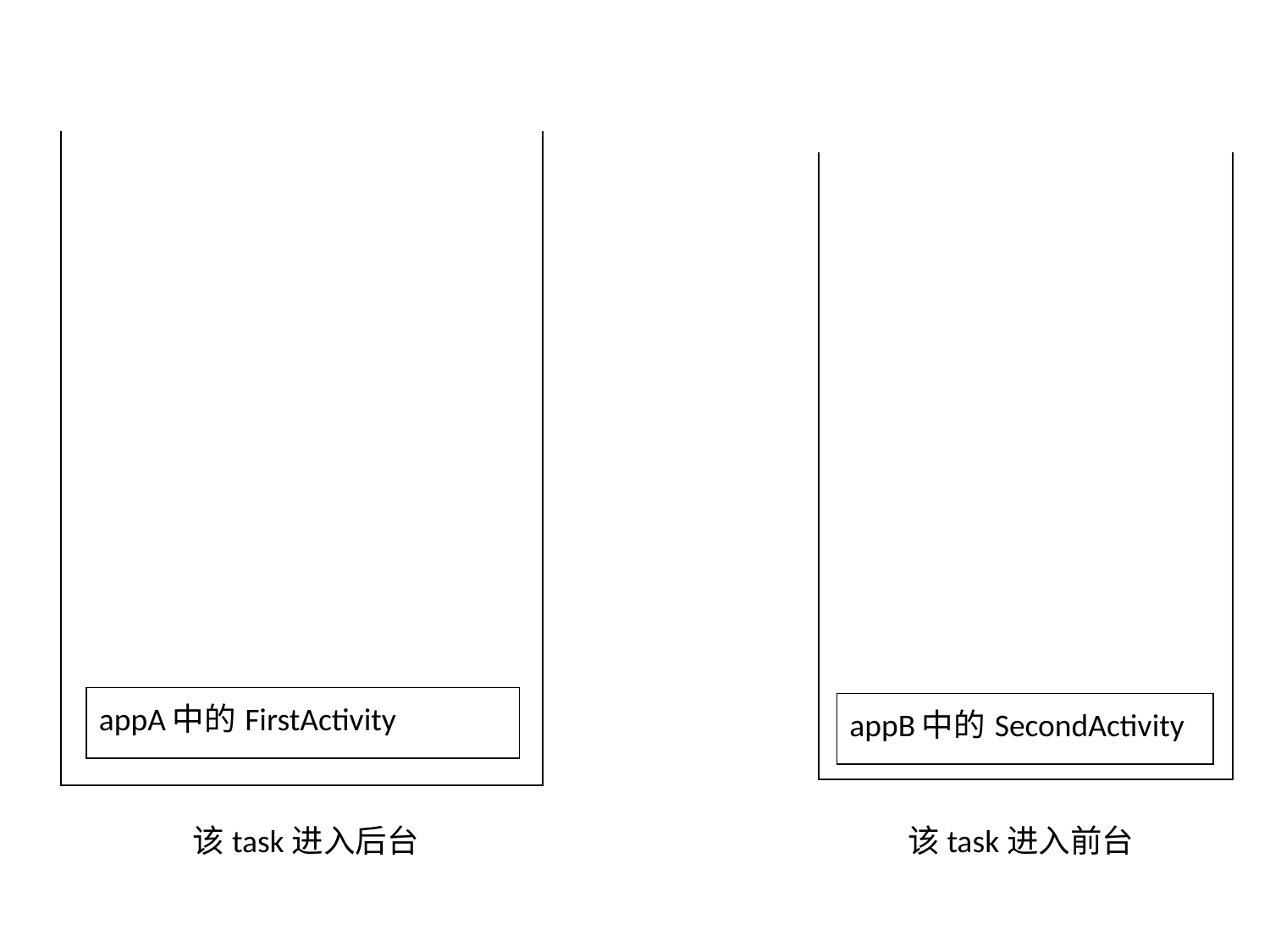

|  |
| --- |
|  |
|  |
| --- |
|  |
| appA中的FirstActivity |
| --- |
| appB中的SecondActivity |
| --- |
该task进入后台
该task进入前台